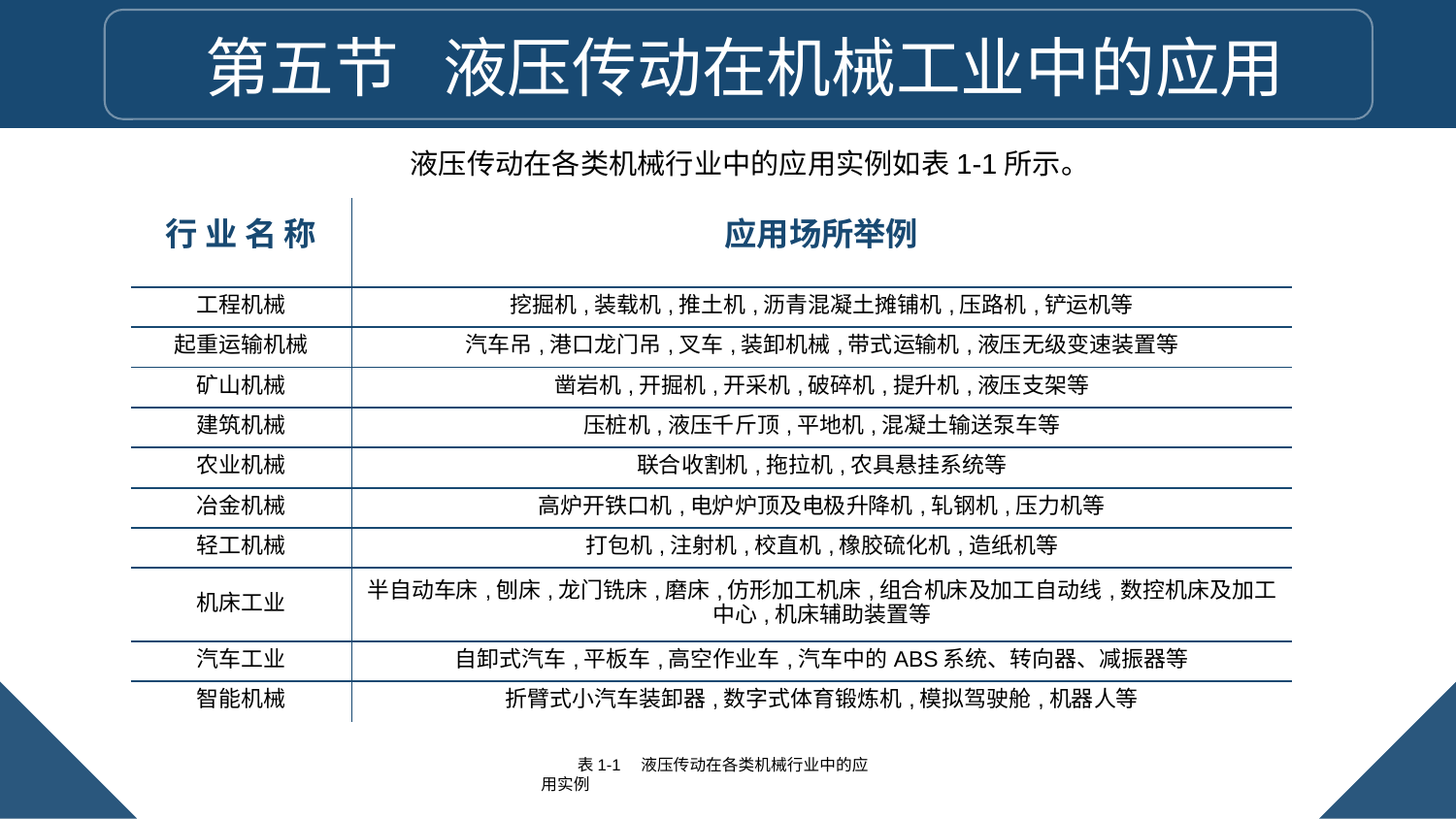

第五节   液压传动在机械工业中的应用
      液压传动在各类机械行业中的应用实例如表1-1所示。
| 行 业 名 称 | 应用场所举例 |
| --- | --- |
| 工程机械 | 挖掘机,装载机,推土机,沥青混凝土摊铺机,压路机,铲运机等 |
| 起重运输机械 | 汽车吊,港口龙门吊,叉车,装卸机械,带式运输机,液压无级变速装置等 |
| 矿山机械 | 凿岩机,开掘机,开采机,破碎机,提升机,液压支架等 |
| 建筑机械 | 压桩机,液压千斤顶,平地机,混凝土输送泵车等 |
| 农业机械 | 联合收割机,拖拉机,农具悬挂系统等 |
| 冶金机械 | 高炉开铁口机,电炉炉顶及电极升降机,轧钢机,压力机等 |
| 轻工机械 | 打包机,注射机,校直机,橡胶硫化机,造纸机等 |
| 机床工业 | 半自动车床,刨床,龙门铣床,磨床,仿形加工机床,组合机床及加工自动线,数控机床及加工中心,机床辅助装置等 |
| 汽车工业 | 自卸式汽车,平板车,高空作业车,汽车中的ABS系统、转向器、减振器等 |
| 智能机械 | 折臂式小汽车装卸器,数字式体育锻炼机,模拟驾驶舱,机器人等 |

表1-1　液压传动在各类机械行业中的应用实例